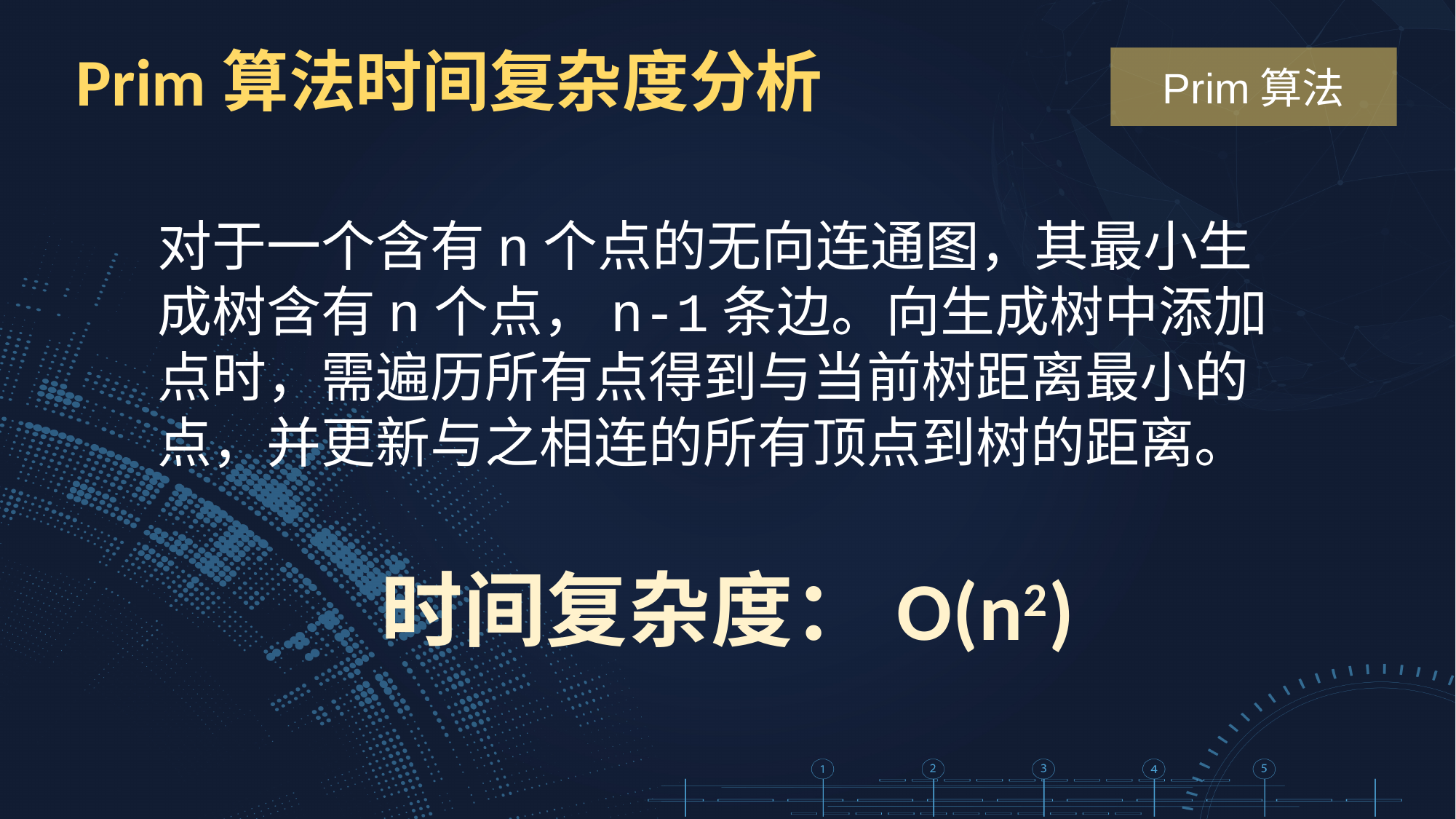

Prim算法时间复杂度分析
Prim算法
对于一个含有n个点的无向连通图，其最小生成树含有n个点，n-1条边。向生成树中添加点时，需遍历所有点得到与当前树距离最小的点，并更新与之相连的所有顶点到树的距离。
时间复杂度：O(n2)